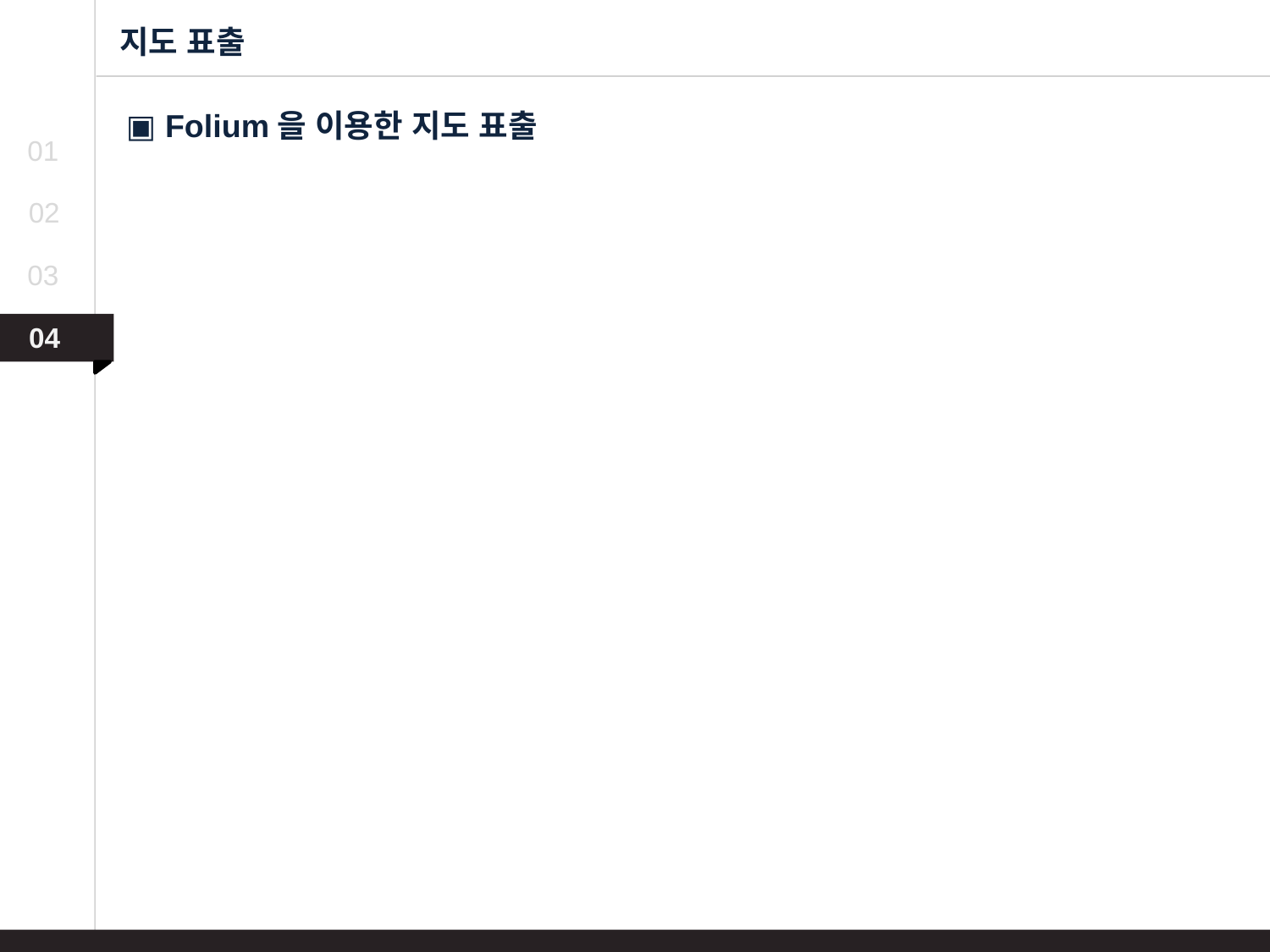

지도 표출
▣ Folium을 이용한 지도 표출
01
02
03
04